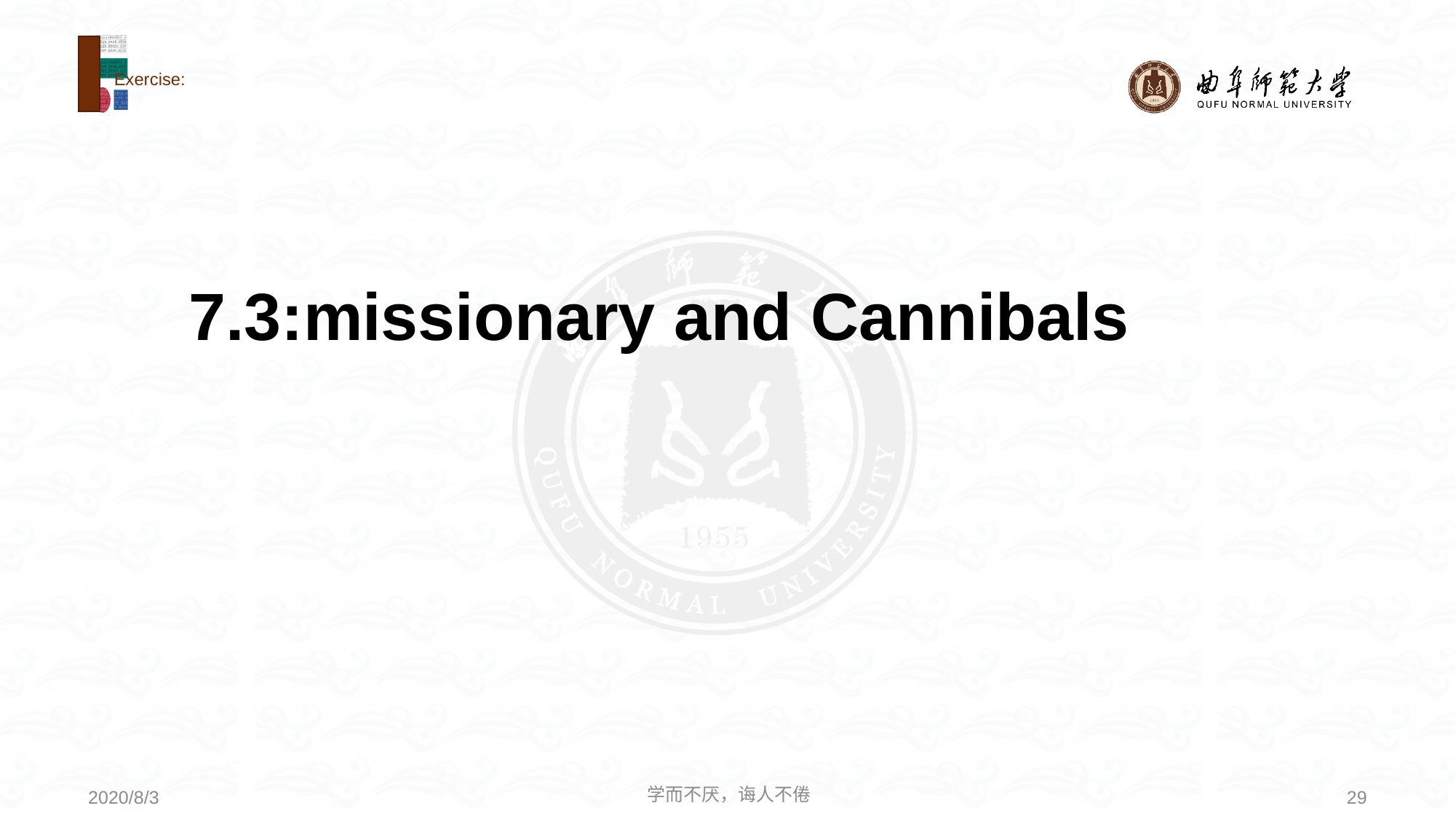

# Exercise:
7.3:missionary and Cannibals
学而不厌，诲人不倦
29
2020/8/3